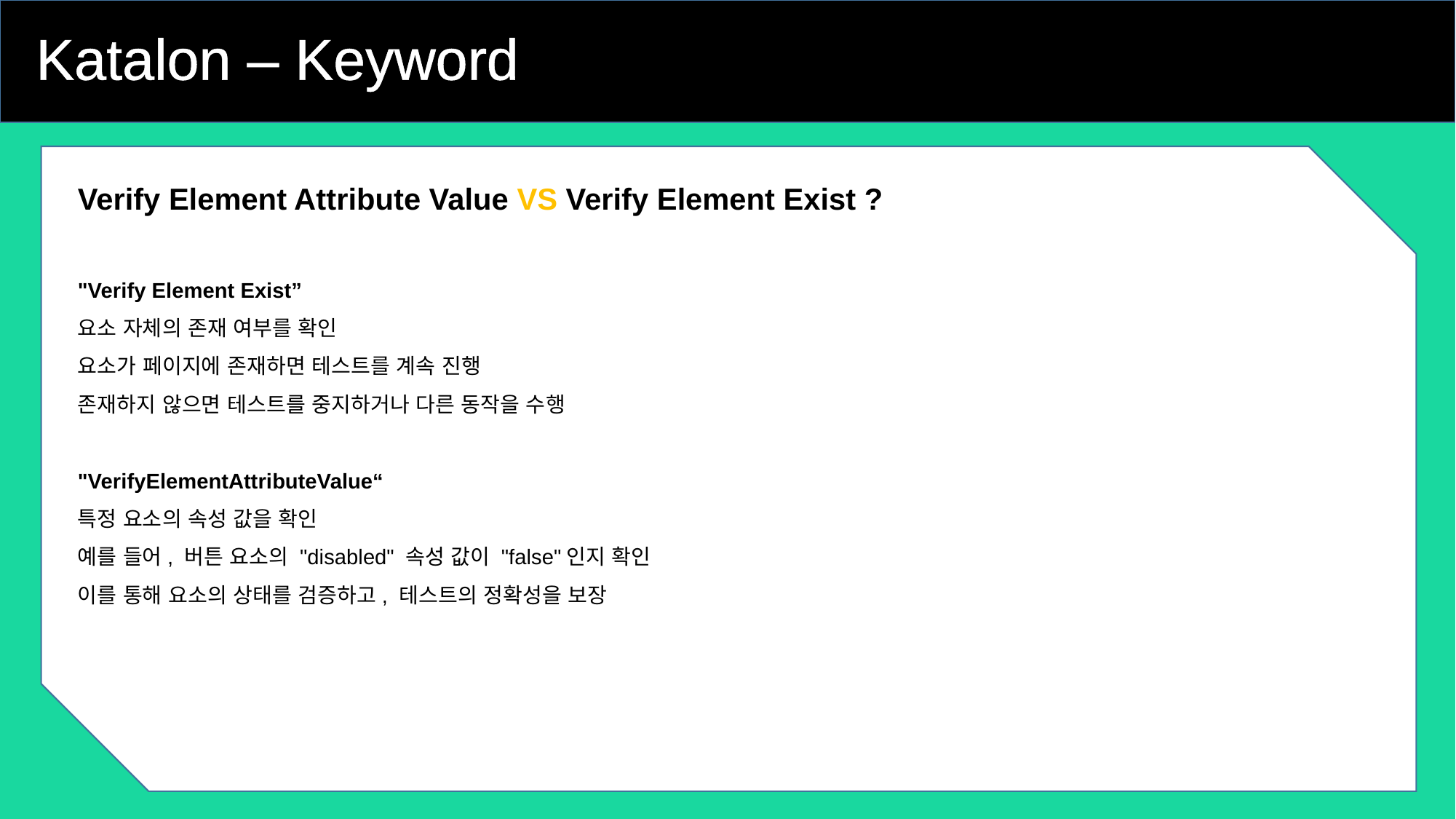

Katalon – Keyword

Verify Element Attribute Value VS Verify Element Exist ?

"Verify Element Exist”
요소 자체의 존재 여부를 확인
요소가 페이지에 존재하면 테스트를 계속 진행
존재하지 않으면 테스트를 중지하거나 다른 동작을 수행

"VerifyElementAttributeValue“
특정 요소의 속성 값을 확인
예를 들어, 버튼 요소의 "disabled" 속성 값이 "false"인지 확인
이를 통해 요소의 상태를 검증하고, 테스트의 정확성을 보장